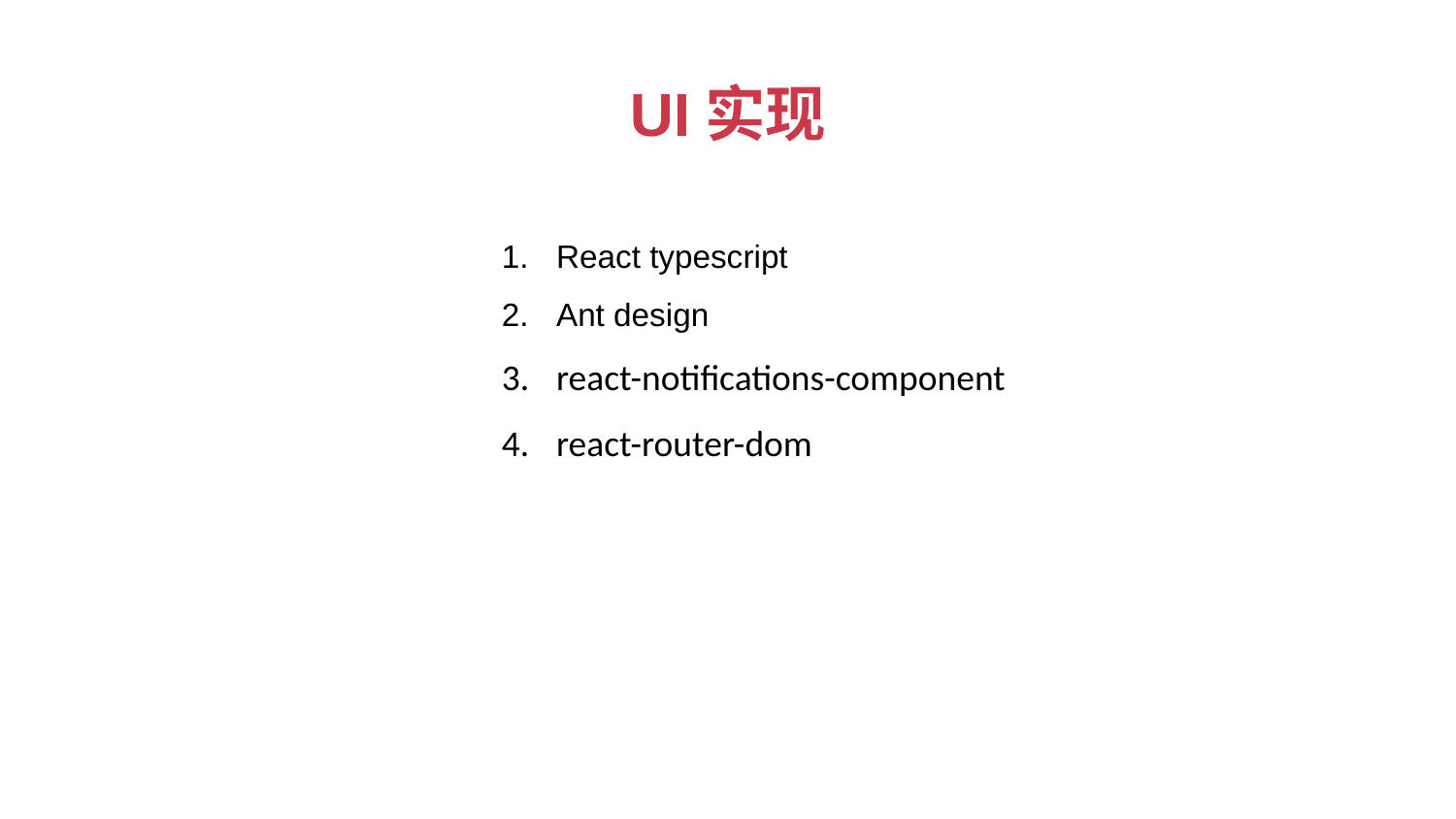

UI实现
React typescript
Ant design
react-notifications-component
react-router-dom